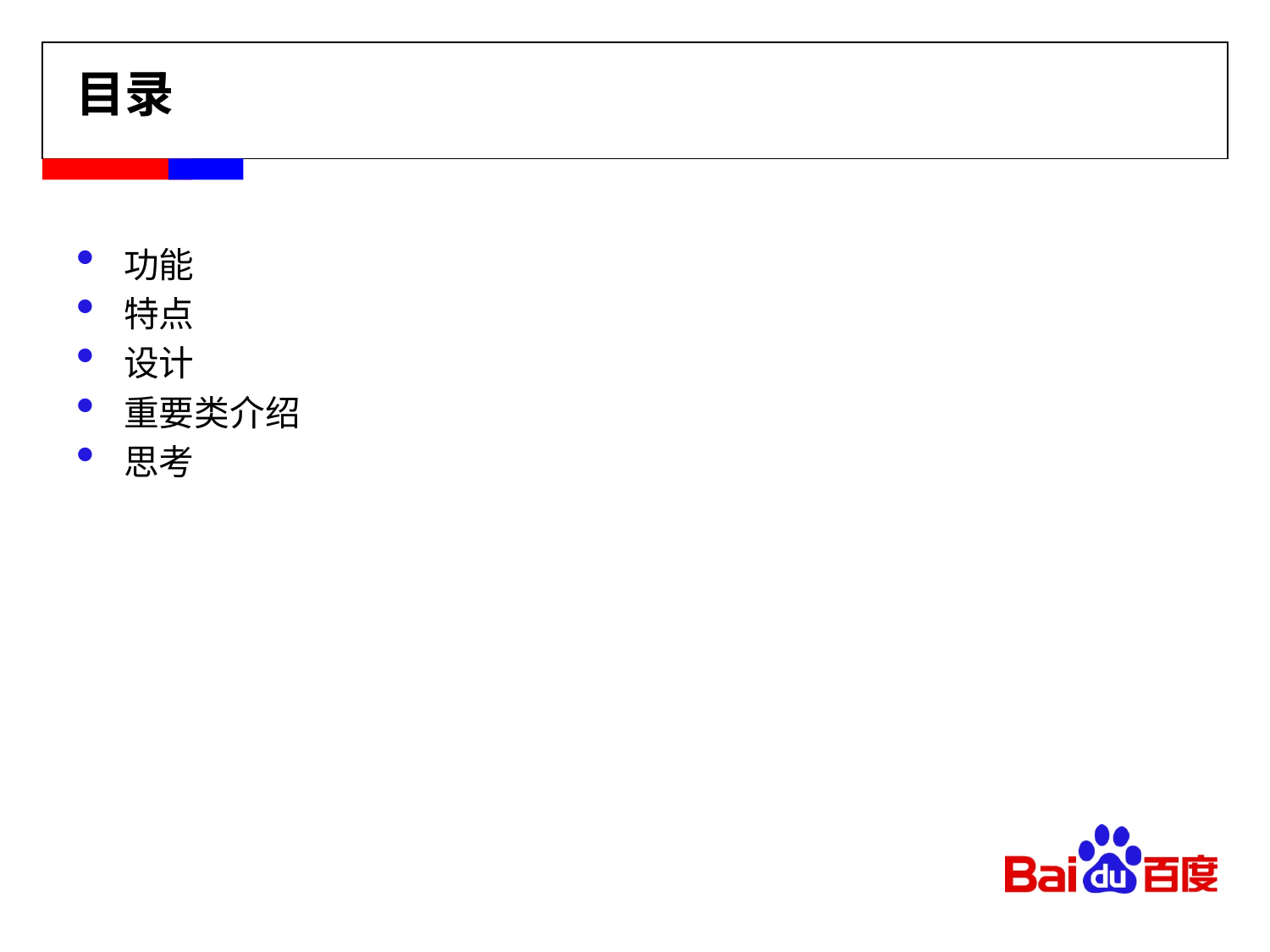

# 目录
功能
特点
设计
重要类介绍
思考